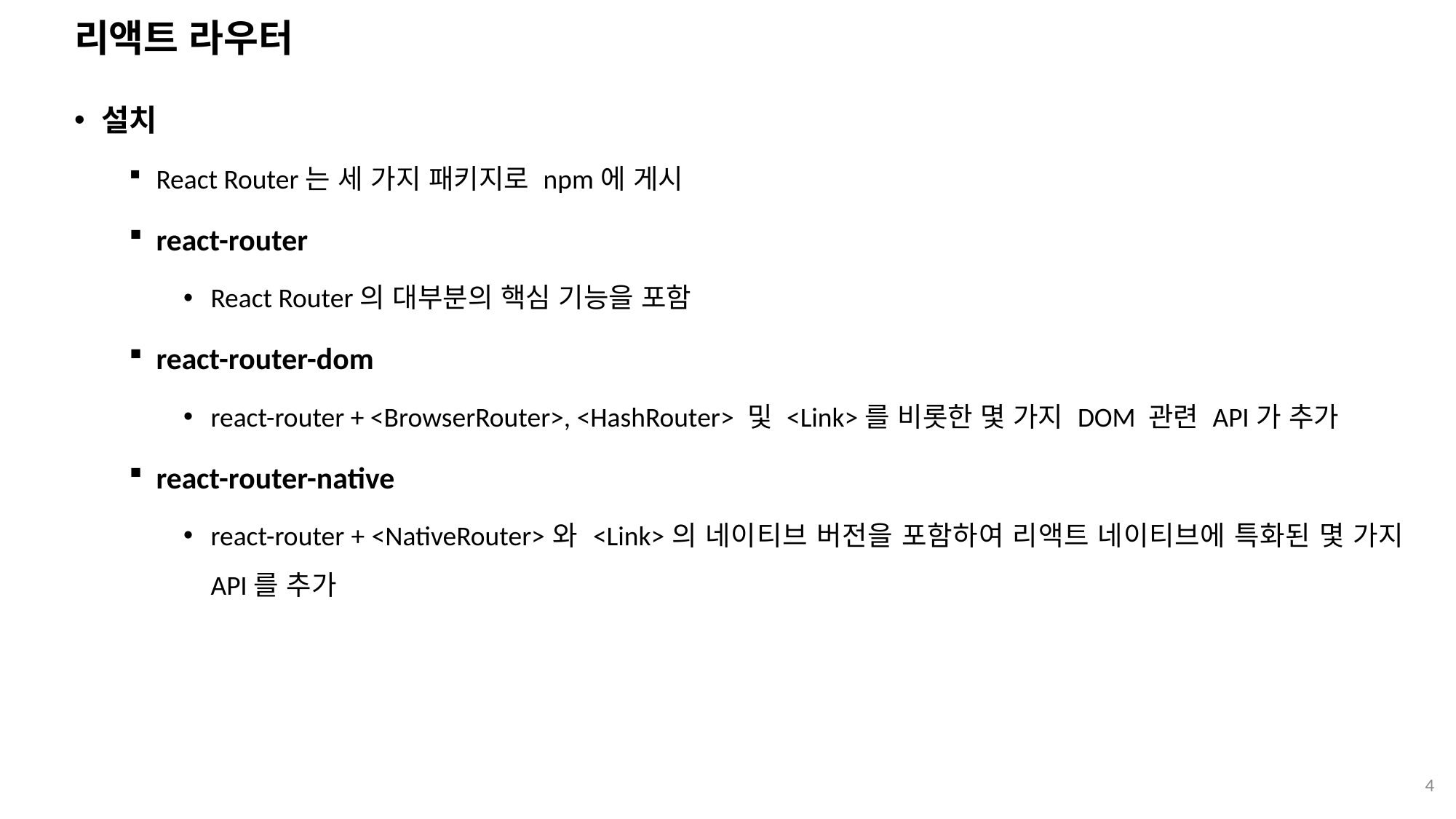

# 리액트 라우터
설치
React Router는 세 가지 패키지로 npm에 게시
react-router
React Router의 대부분의 핵심 기능을 포함
react-router-dom
react-router + <BrowserRouter>, <HashRouter> 및 <Link>를 비롯한 몇 가지 DOM 관련 API가 추가
react-router-native
react-router + <NativeRouter>와 <Link>의 네이티브 버전을 포함하여 리액트 네이티브에 특화된 몇 가지 API를 추가

4